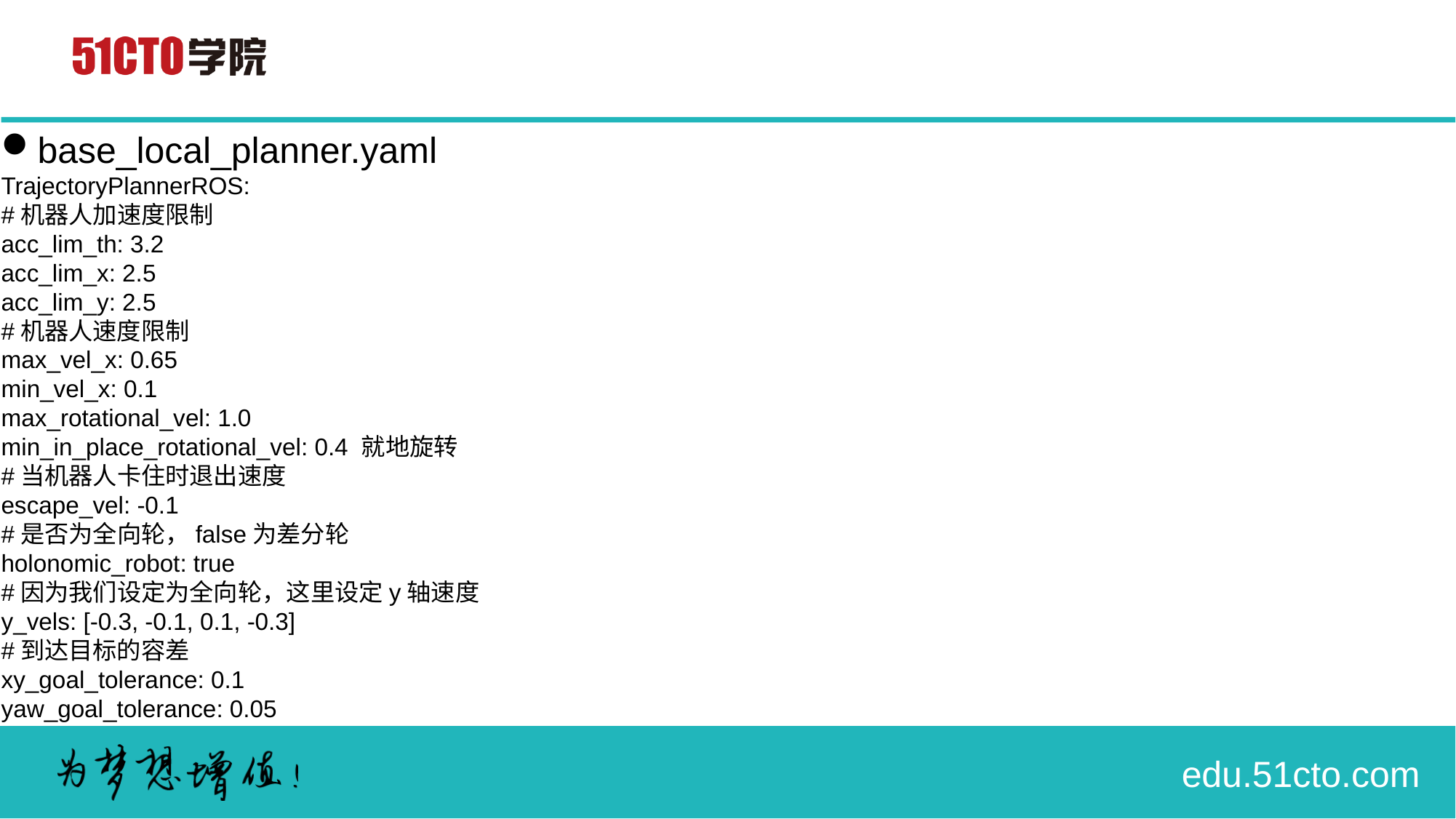

# base_local_planner.yaml
TrajectoryPlannerROS:
#机器人加速度限制
acc_lim_th: 3.2
acc_lim_x: 2.5
acc_lim_y: 2.5
#机器人速度限制
max_vel_x: 0.65
min_vel_x: 0.1
max_rotational_vel: 1.0
min_in_place_rotational_vel: 0.4 就地旋转
#当机器人卡住时退出速度
escape_vel: -0.1
#是否为全向轮，false为差分轮
holonomic_robot: true
#因为我们设定为全向轮，这里设定y轴速度
y_vels: [-0.3, -0.1, 0.1, -0.3]
#到达目标的容差
xy_goal_tolerance: 0.1
yaw_goal_tolerance: 0.05